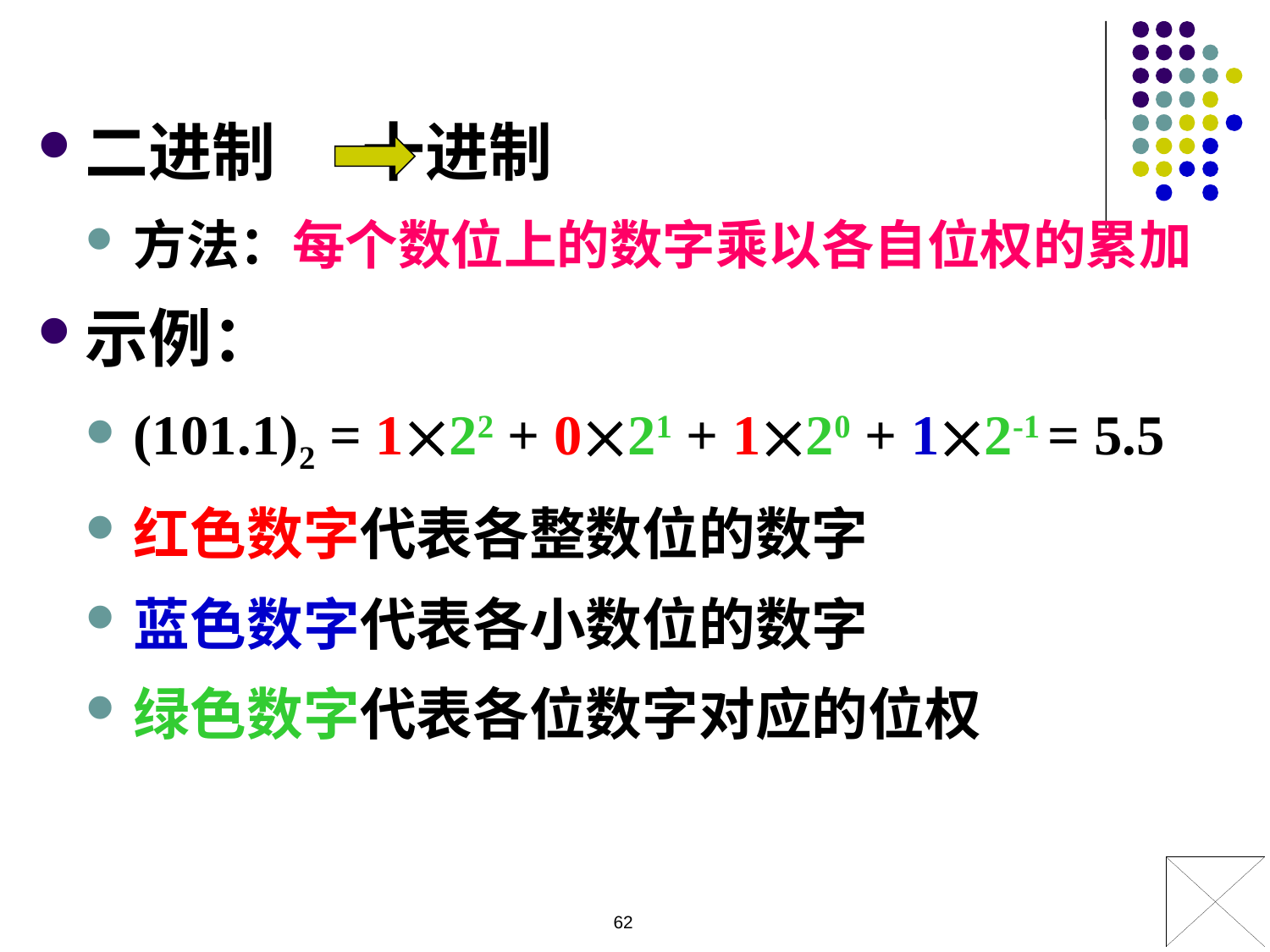

二进制      十进制
方法：每个数位上的数字乘以各自位权的累加
示例：
(101.1)2 = 1×22 + 0×21 + 1×20 + 1×2-1 = 5.5
红色数字代表各整数位的数字
蓝色数字代表各小数位的数字
绿色数字代表各位数字对应的位权

62